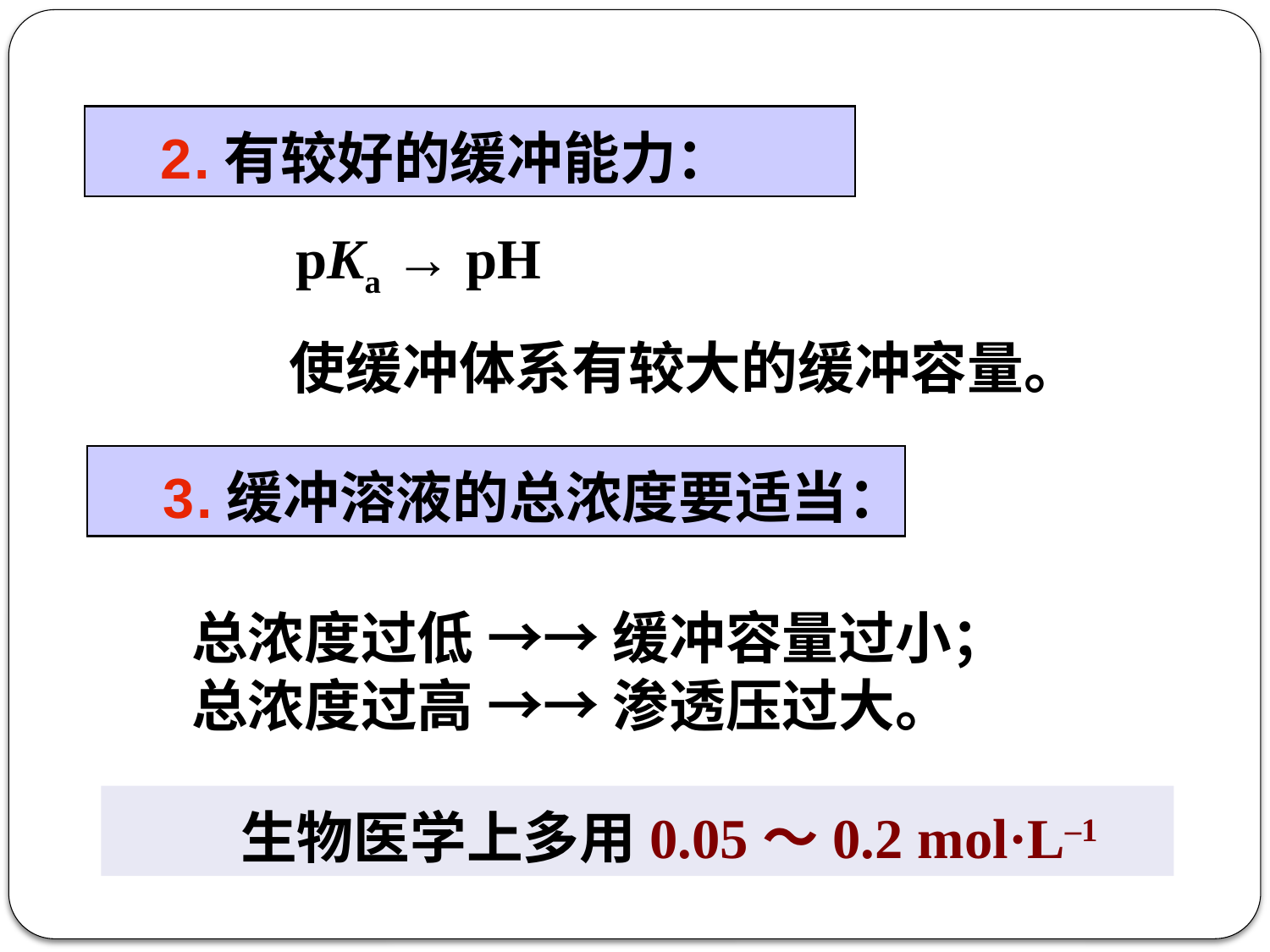

有较好的缓冲能力：
pKa → pH
使缓冲体系有较大的缓冲容量。
缓冲溶液的总浓度要适当：
总浓度过低 →→ 缓冲容量过小；
总浓度过高 →→ 渗透压过大。
生物医学上多用0.05～0.2 mol·L–1